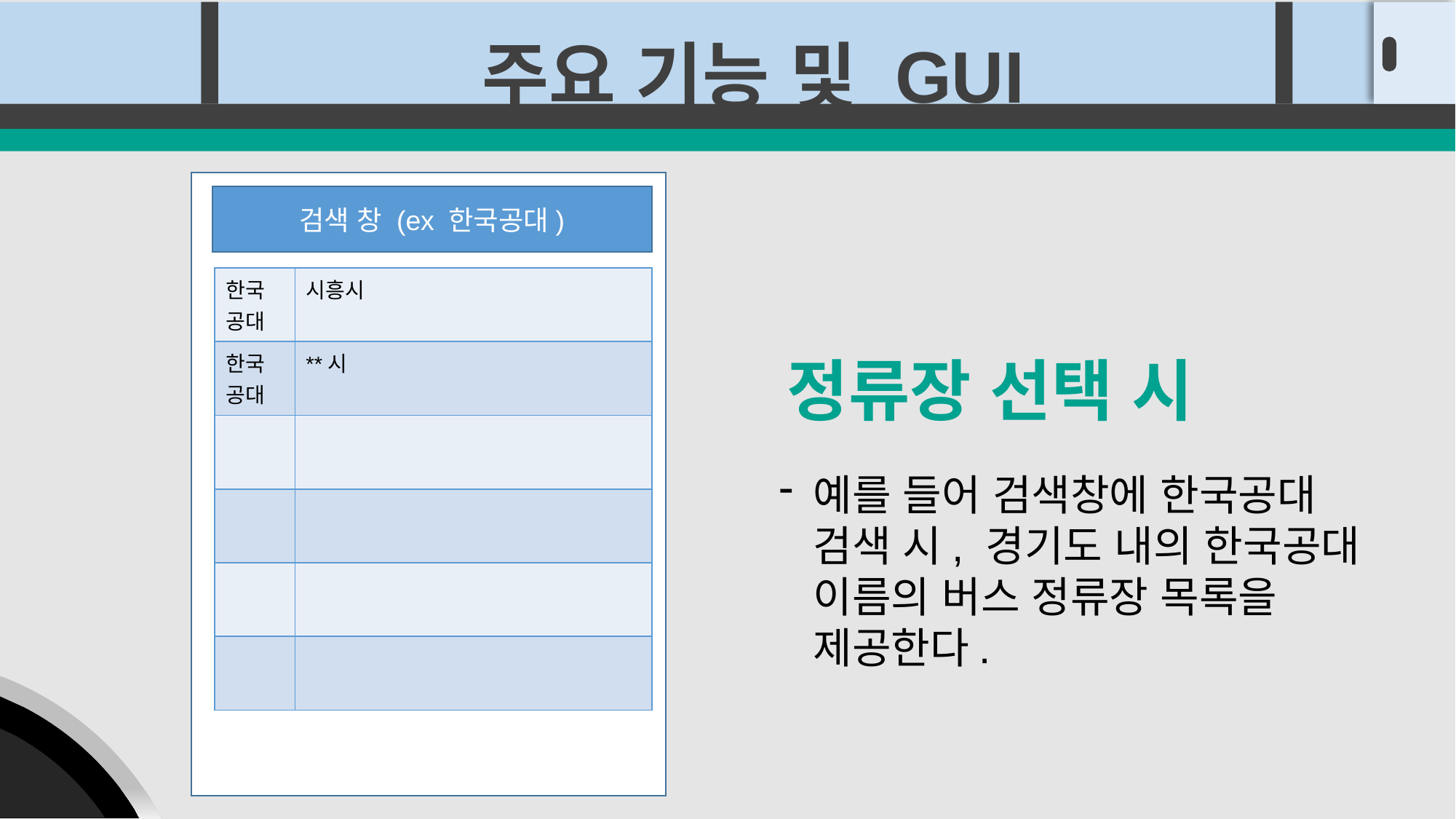

주요 기능 및 GUI

검색 창 (ex 한국공대)
| 한국공대 | 시흥시 |
| --- | --- |
| 한국공대 | \*\*시 |
|  |  |
|  |  |
|  |  |
|  |  |
정류장 선택 시
예를 들어 검색창에 한국공대 검색 시, 경기도 내의 한국공대 이름의 버스 정류장 목록을 제공한다.